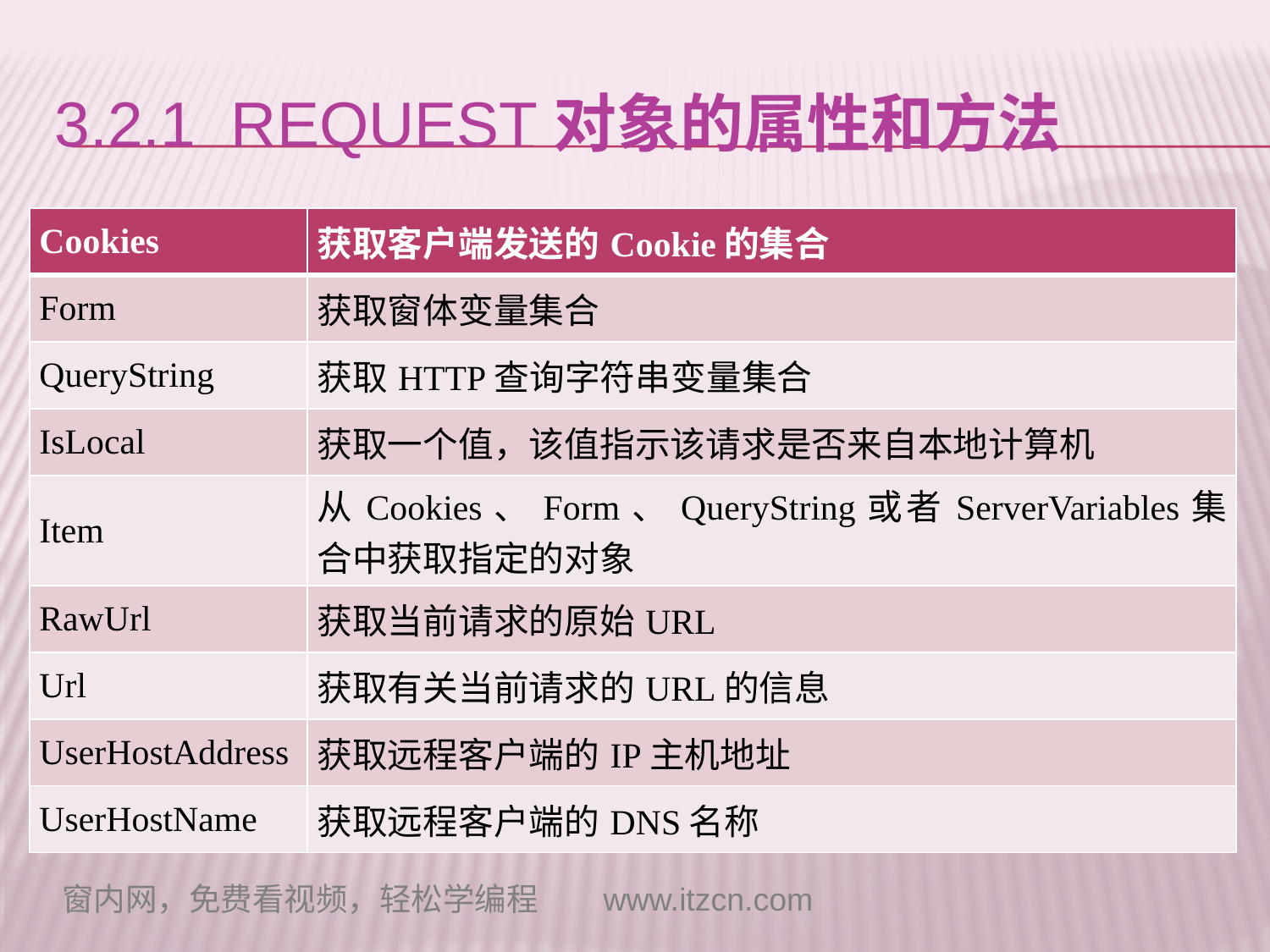

# 3.2.1  Request对象的属性和方法
| Cookies | 获取客户端发送的Cookie的集合 |
| --- | --- |
| Form | 获取窗体变量集合 |
| QueryString | 获取HTTP查询字符串变量集合 |
| IsLocal | 获取一个值，该值指示该请求是否来自本地计算机 |
| Item | 从Cookies、Form、QueryString或者ServerVariables集合中获取指定的对象 |
| RawUrl | 获取当前请求的原始URL |
| Url | 获取有关当前请求的URL的信息 |
| UserHostAddress | 获取远程客户端的IP主机地址 |
| UserHostName | 获取远程客户端的DNS名称 |